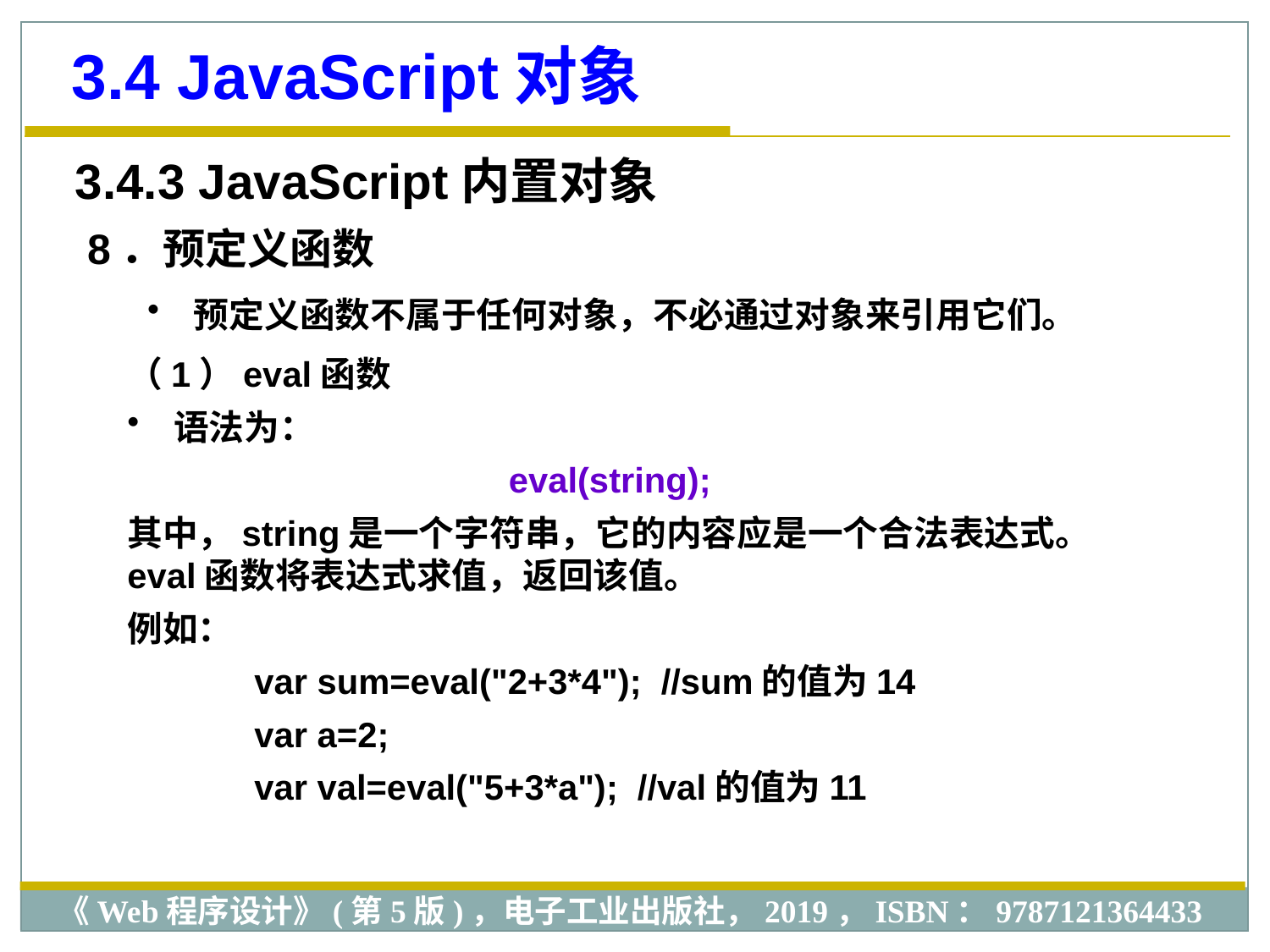

3.4 JavaScript对象
3.4.3 JavaScript内置对象
8．预定义函数
 预定义函数不属于任何对象，不必通过对象来引用它们。
（1）eval函数
 语法为：
eval(string);
其中，string是一个字符串，它的内容应是一个合法表达式。eval函数将表达式求值，返回该值。
例如：
var sum=eval("2+3*4");  //sum的值为14
var a=2;
var val=eval("5+3*a");  //val的值为11